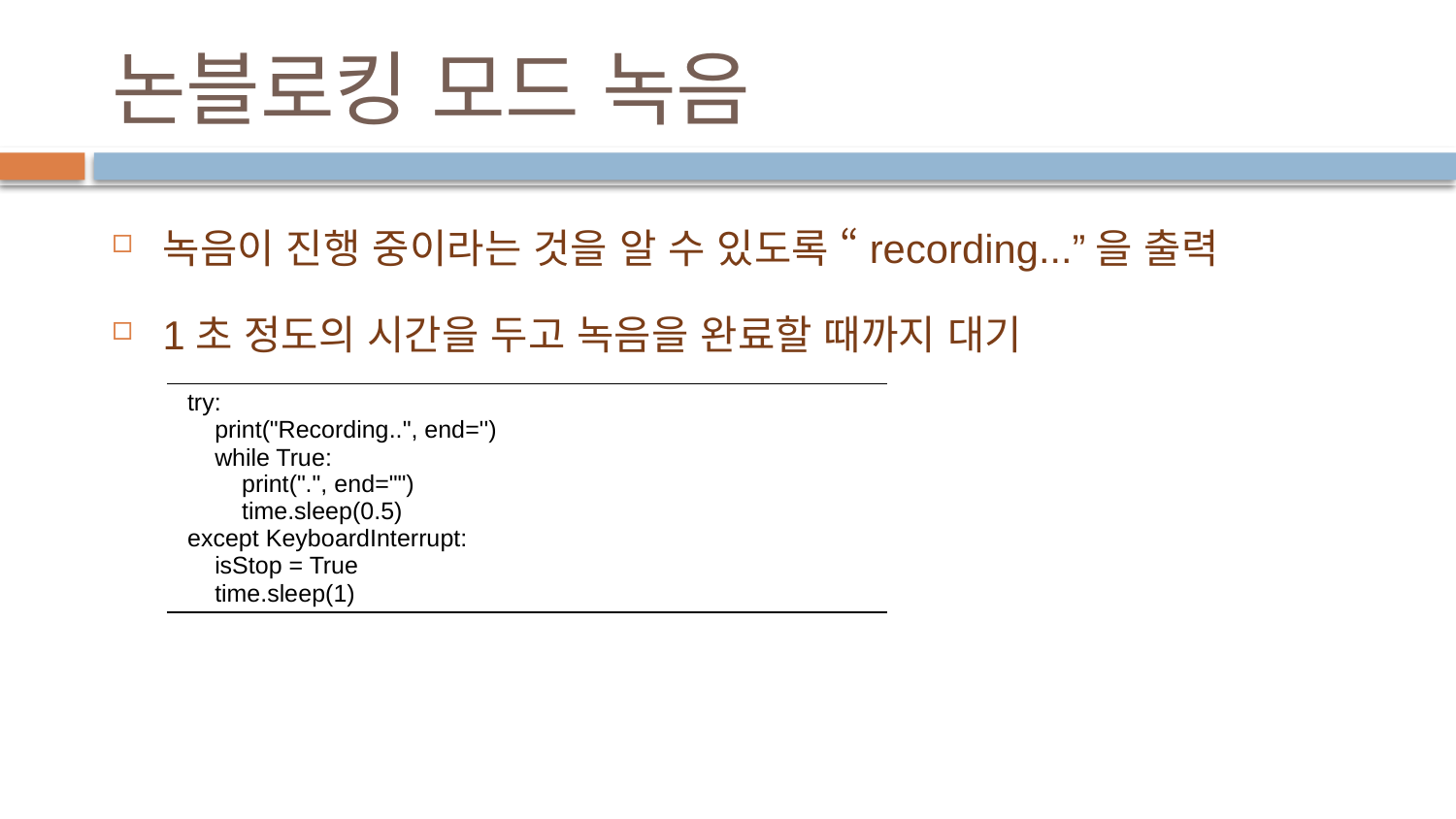

# 논블로킹 모드 녹음
녹음이 진행 중이라는 것을 알 수 있도록 “recording...”을 출력
1초 정도의 시간을 두고 녹음을 완료할 때까지 대기
| try: print("Recording..", end='') while True: print(".", end="") time.sleep(0.5) except KeyboardInterrupt: isStop = True time.sleep(1) |
| --- |